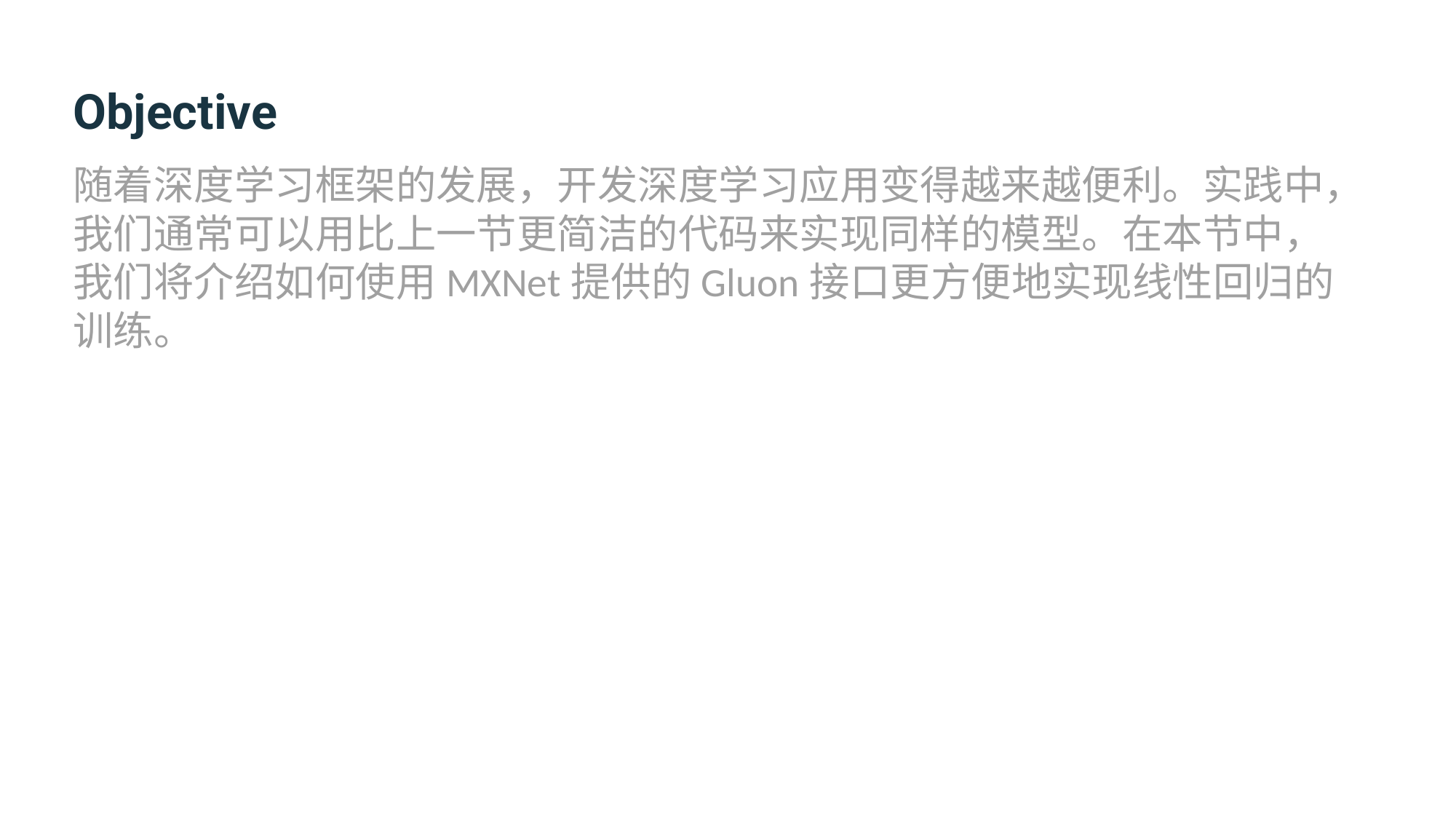

# Objective

随着深度学习框架的发展，开发深度学习应用变得越来越便利。实践中，我们通常可以用比上一节更简洁的代码来实现同样的模型。在本节中，我们将介绍如何使用MXNet提供的Gluon接口更方便地实现线性回归的训练。